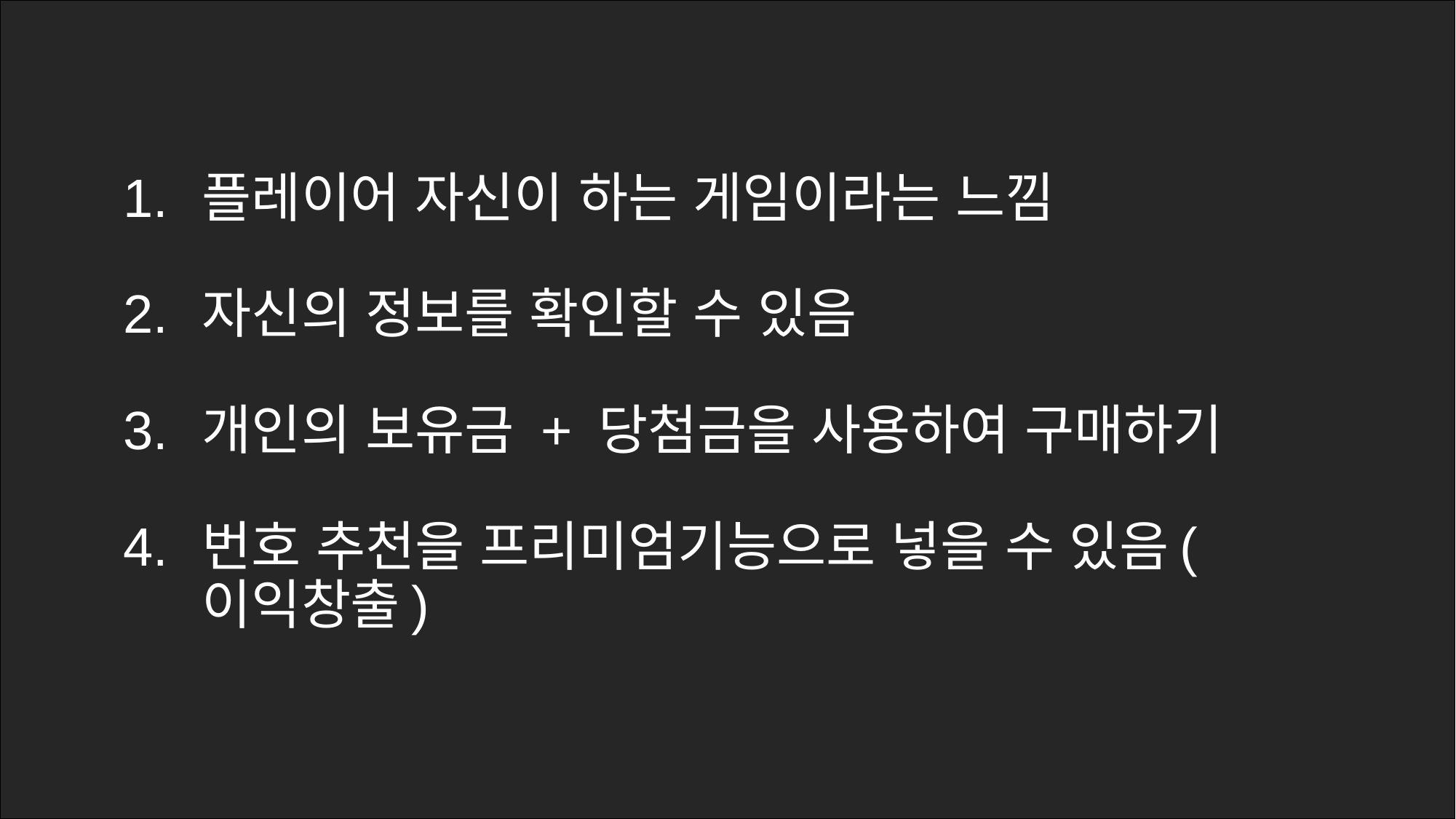

플레이어 자신이 하는 게임이라는 느낌

자신의 정보를 확인할 수 있음

개인의 보유금 + 당첨금을 사용하여 구매하기

번호 추천을 프리미엄기능으로 넣을 수 있음(이익창출)